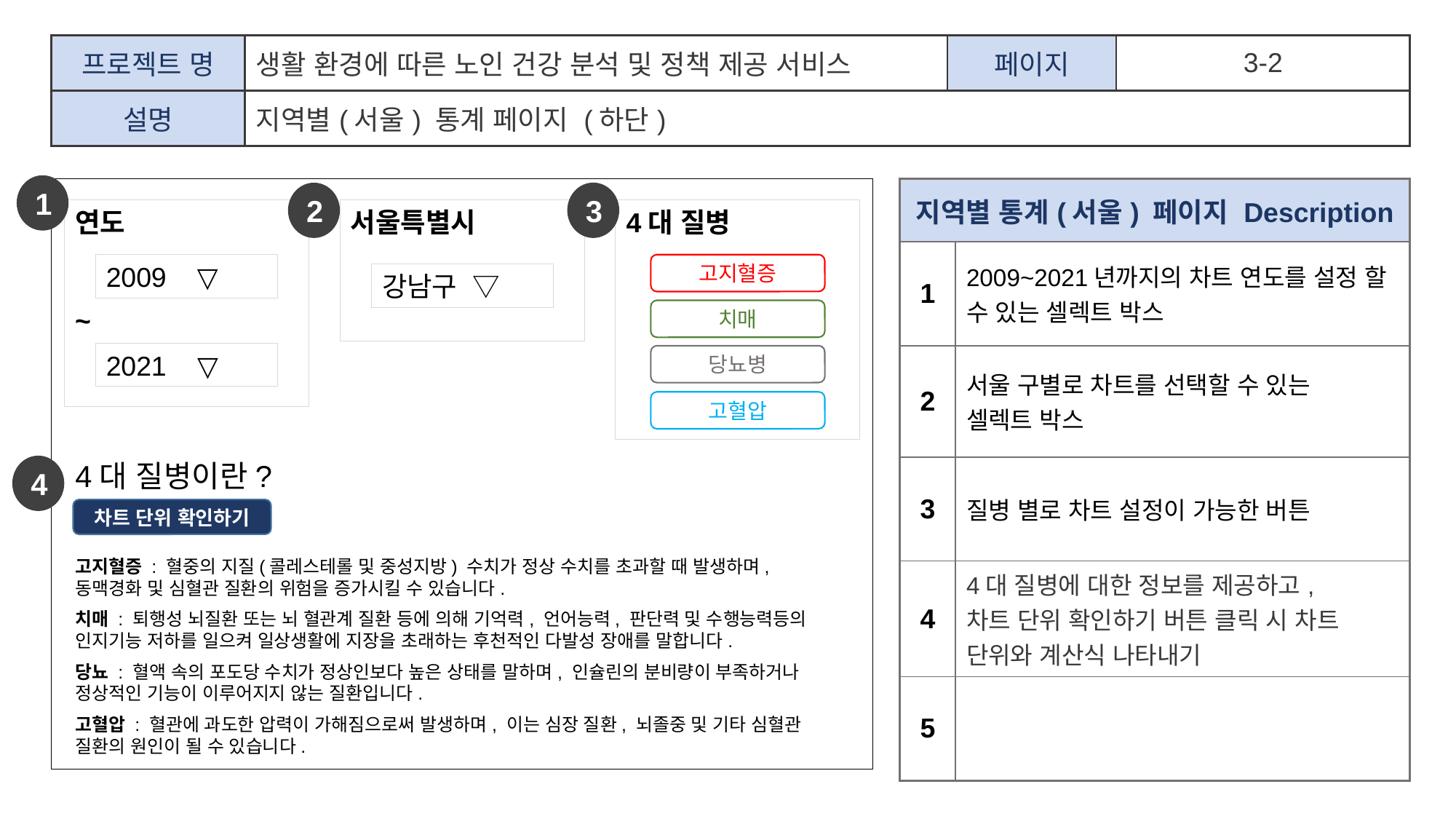

| 프로젝트 명 | 생활 환경에 따른 노인 건강 분석 및 정책 제공 서비스 | 페이지 | 3-2 |
| --- | --- | --- | --- |
| 설명 | 지역별(서울) 통계 페이지 (하단) |  |  |
1

| 지역별 통계(서울) 페이지 Description |  |
| --- | --- |
| 1 | 2009~2021년까지의 차트 연도를 설정 할 수 있는 셀렉트 박스 |
| 2 | 서울 구별로 차트를 선택할 수 있는 셀렉트 박스 |
| 3 | 질병 별로 차트 설정이 가능한 버튼 |
| 4 | 4대 질병에 대한 정보를 제공하고, 차트 단위 확인하기 버튼 클릭 시 차트 단위와 계산식 나타내기 |
| 5 |  |
3
2
연도

~

4대 질병

서울특별시

2009    ▽
2021    ▽
강남구  ▽
고지혈증
치매
당뇨병
고혈압
4대 질병이란?

고지혈증 : 혈중의 지질(콜레스테롤 및 중성지방) 수치가 정상 수치를 초과할 때 발생하며,
동맥경화 및 심혈관 질환의 위험을 증가시킬 수 있습니다.

치매 : 퇴행성 뇌질환 또는 뇌 혈관계 질환 등에 의해 기억력, 언어능력, 판단력 및 수행능력등의 인지기능 저하를 일으켜 일상생활에 지장을 초래하는 후천적인 다발성 장애를 말합니다.

당뇨 : 혈액 속의 포도당 수치가 정상인보다 높은 상태를 말하며, 인슐린의 분비량이 부족하거나 정상적인 기능이 이루어지지 않는 질환입니다.

고혈압 : 혈관에 과도한 압력이 가해짐으로써 발생하며, 이는 심장 질환, 뇌졸중 및 기타 심혈관 질환의 원인이 될 수 있습니다.
4
차트 단위 확인하기